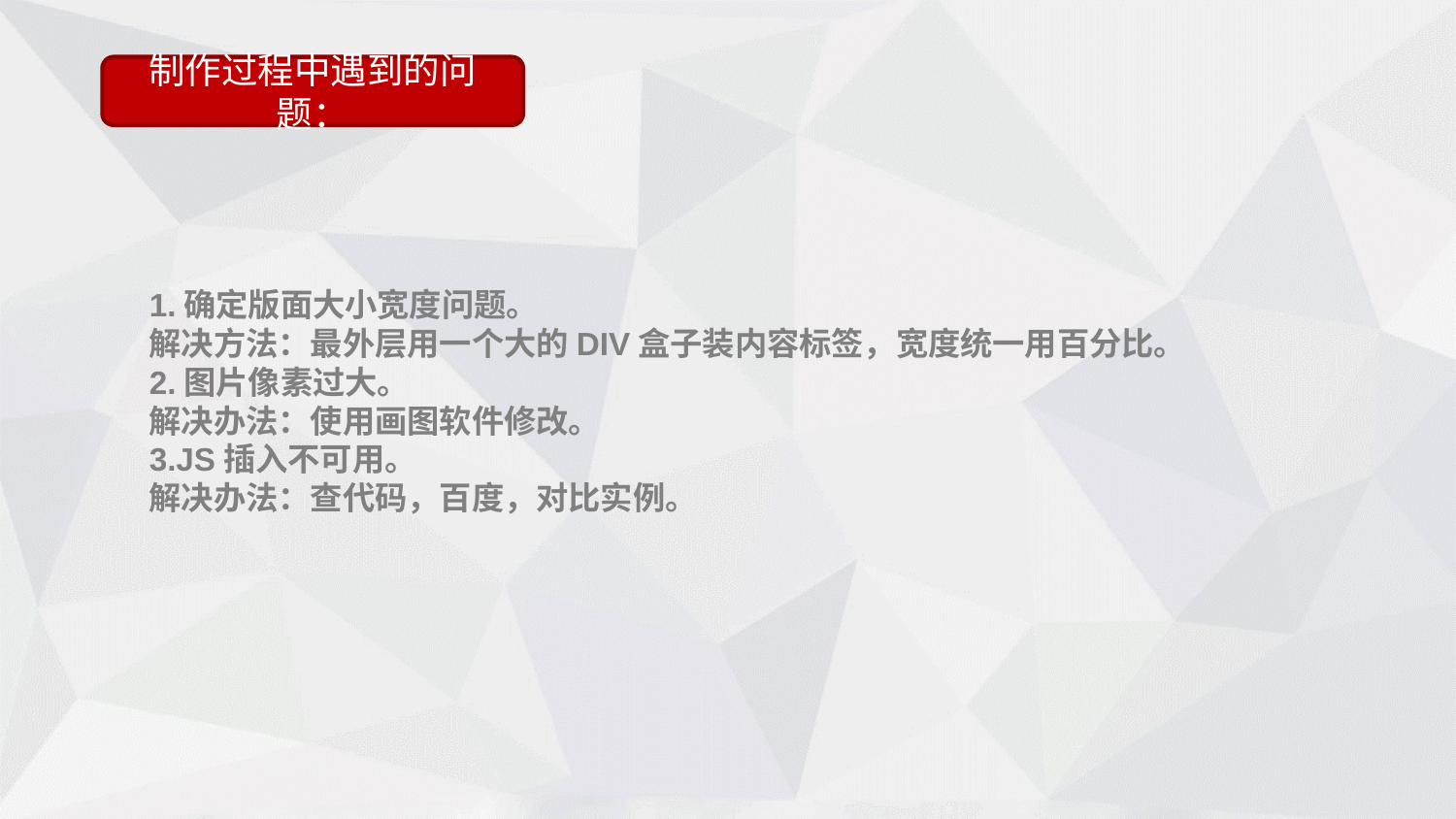

制作过程中遇到的问题：
1.确定版面大小宽度问题。
解决方法：最外层用一个大的DIV盒子装内容标签，宽度统一用百分比。
2.图片像素过大。
解决办法：使用画图软件修改。
3.JS插入不可用。
解决办法：查代码，百度，对比实例。